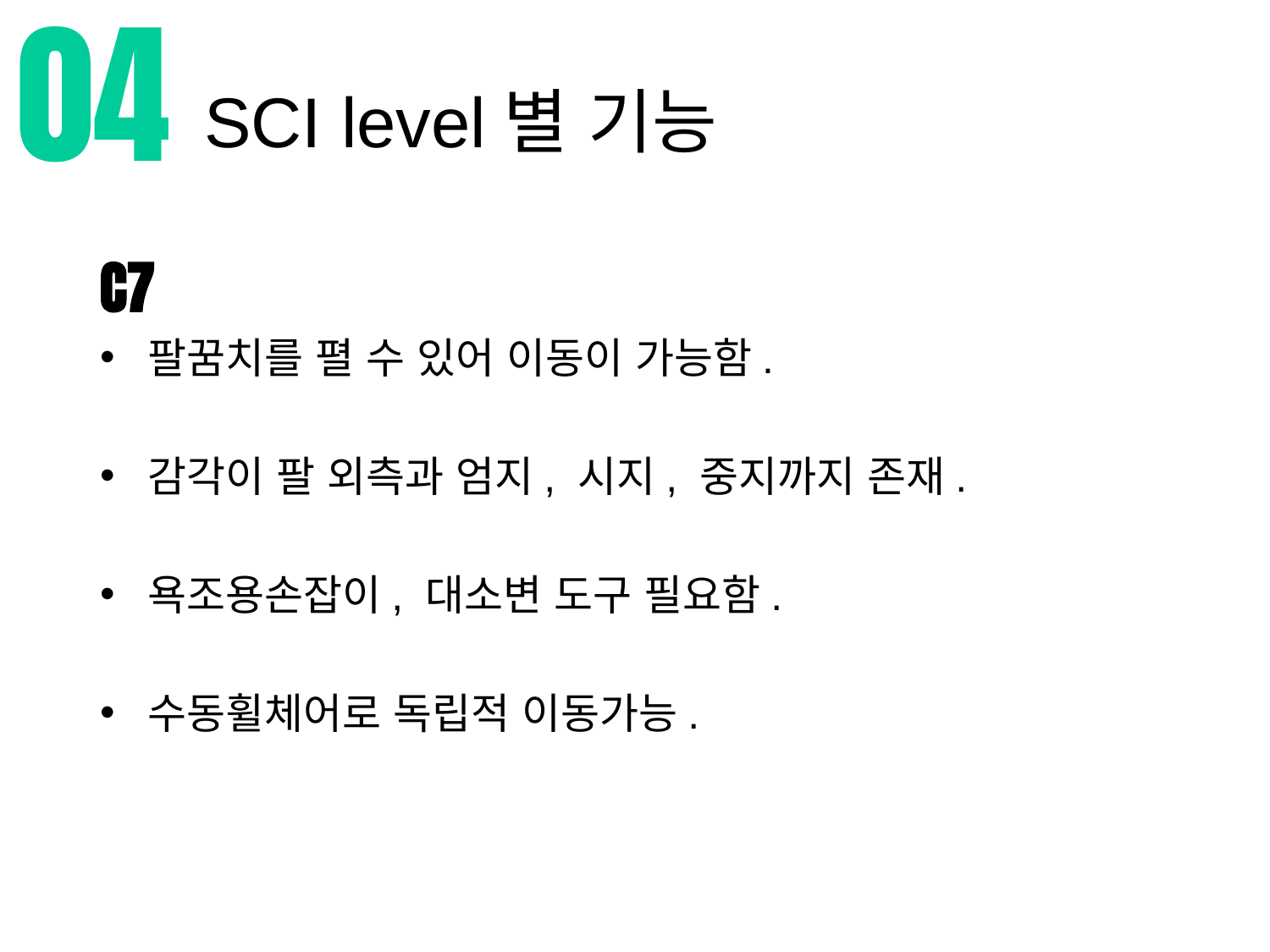

04
Made in Yang
SCI level별 기능
C7
팔꿈치를 펼 수 있어 이동이 가능함.

감각이 팔 외측과 엄지, 시지, 중지까지 존재.

욕조용손잡이, 대소변 도구 필요함.

수동휠체어로 독립적 이동가능.